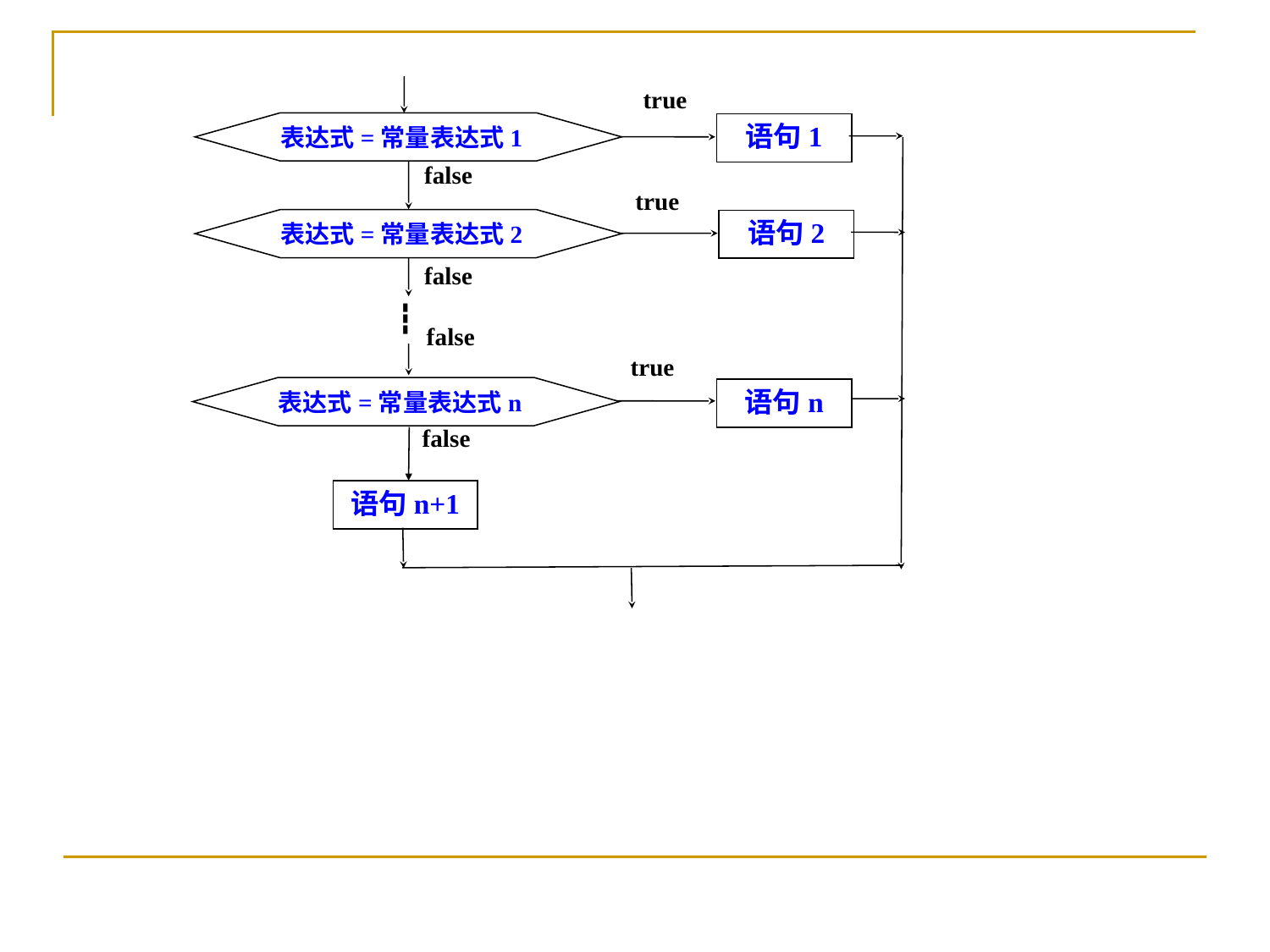

true
表达式=常量表达式1
语句1

false
true
表达式=常量表达式2
语句2

false
┇
false

true
表达式=常量表达式n
语句n

false

语句n+1